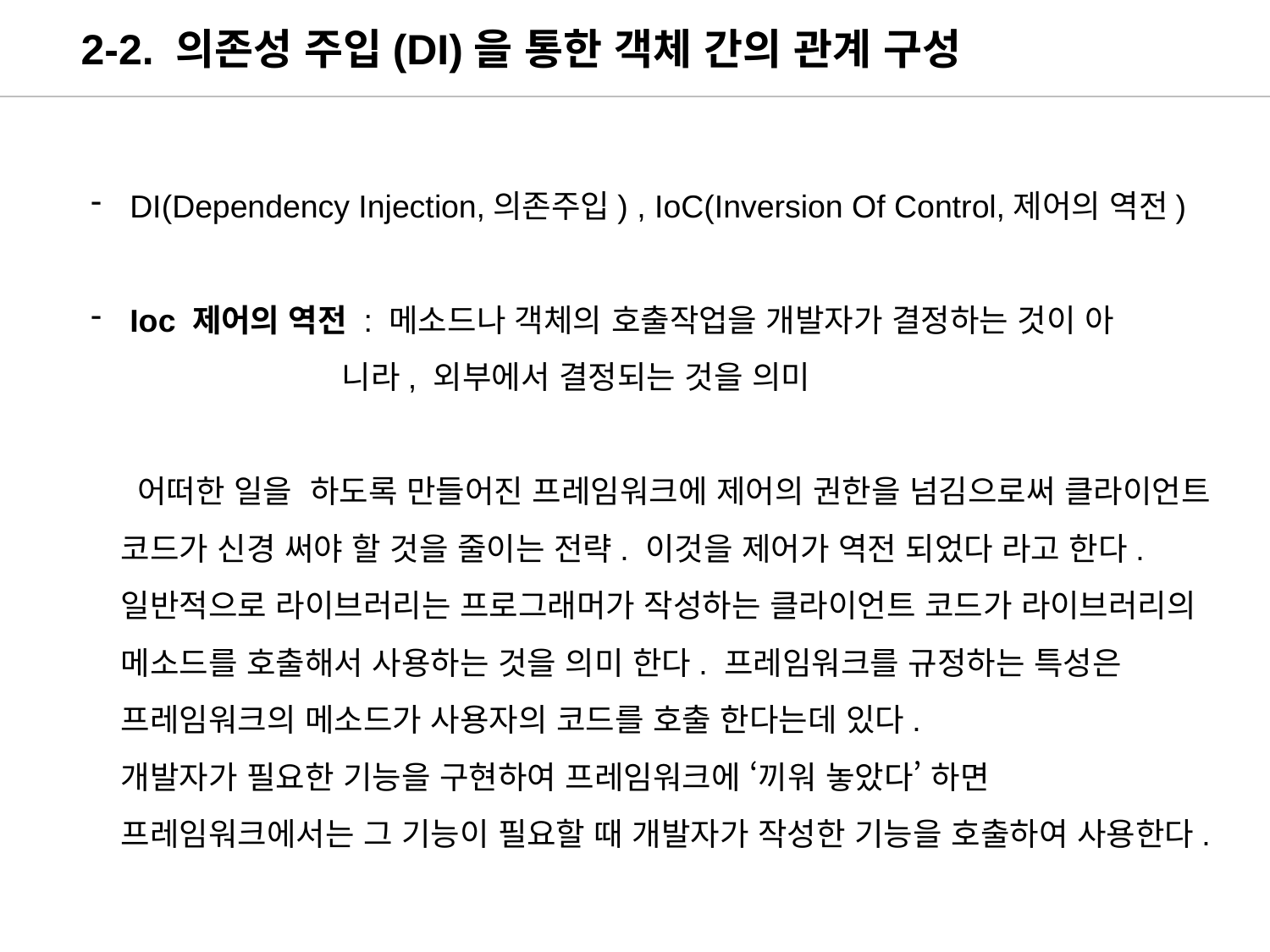

2-2. 의존성 주입(DI)을 통한 객체 간의 관계 구성
 DI(Dependency Injection,의존주입) , IoC(Inversion Of Control,제어의 역전)

 Ioc 제어의 역전 : 메소드나 객체의 호출작업을 개발자가 결정하는 것이 아
                        니라, 외부에서 결정되는 것을 의미

 어떠한 일을  하도록 만들어진 프레임워크에 제어의 권한을 넘김으로써 클라이언트 코드가 신경 써야 할 것을 줄이는 전략. 이것을 제어가 역전 되었다 라고 한다. 일반적으로 라이브러리는 프로그래머가 작성하는 클라이언트 코드가 라이브러리의 메소드를 호출해서 사용하는 것을 의미 한다. 프레임워크를 규정하는 특성은 프레임워크의 메소드가 사용자의 코드를 호출 한다는데 있다.
개발자가 필요한 기능을 구현하여 프레임워크에 ‘끼워 놓았다’ 하면 프레임워크에서는 그 기능이 필요할 때 개발자가 작성한 기능을 호출하여 사용한다.